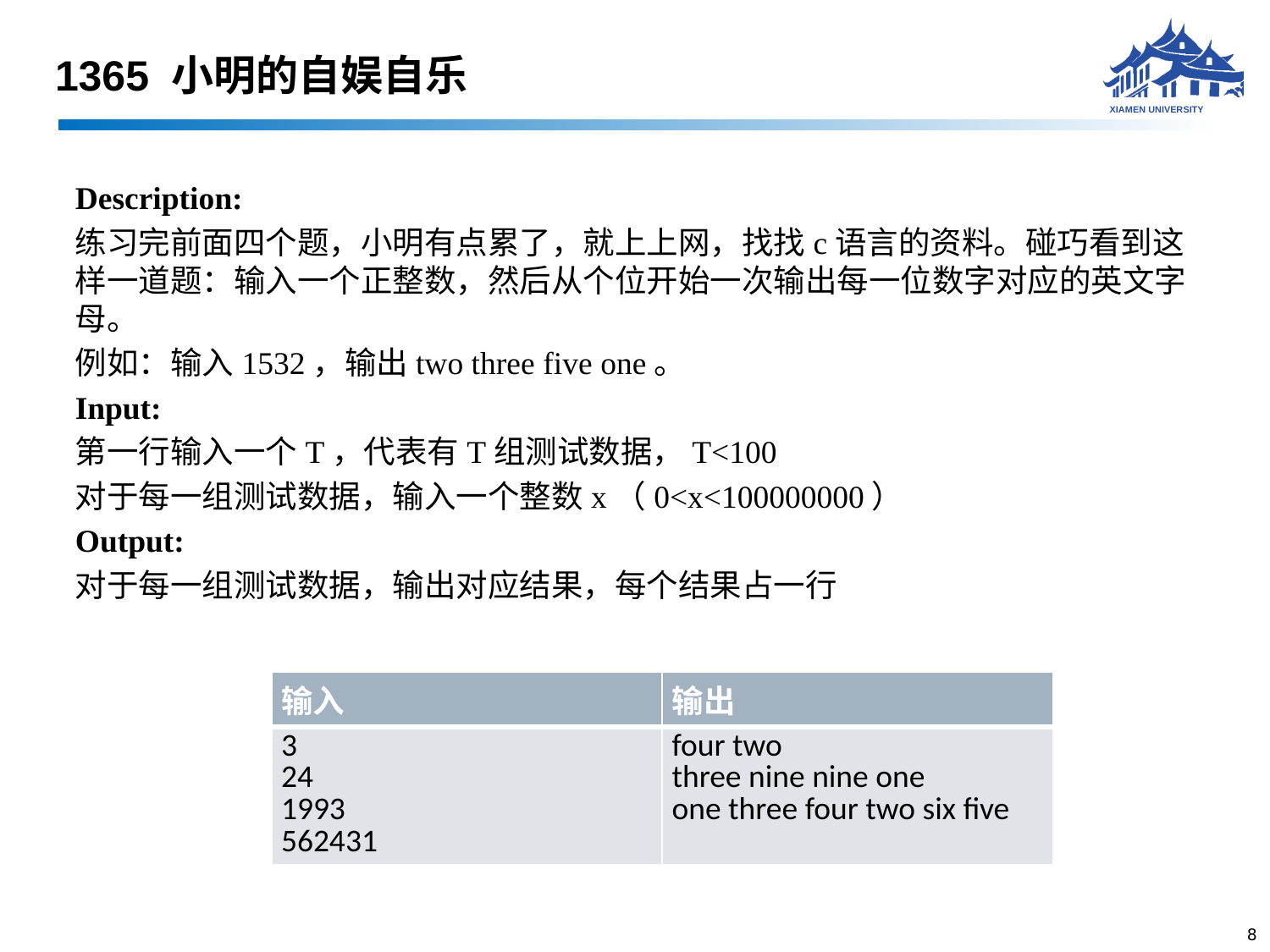

# 1365 小明的自娱自乐
Description:
练习完前面四个题，小明有点累了，就上上网，找找c语言的资料。碰巧看到这样一道题：输入一个正整数，然后从个位开始一次输出每一位数字对应的英文字母。
例如：输入1532，输出two three five one。
Input:
第一行输入一个T，代表有T组测试数据，T<100
对于每一组测试数据，输入一个整数x（0<x<100000000）
Output:
对于每一组测试数据，输出对应结果，每个结果占一行
| 输入 | 输出 |
| --- | --- |
| 3 24 1993 562431 | four two three nine nine one one three four two six five |
8